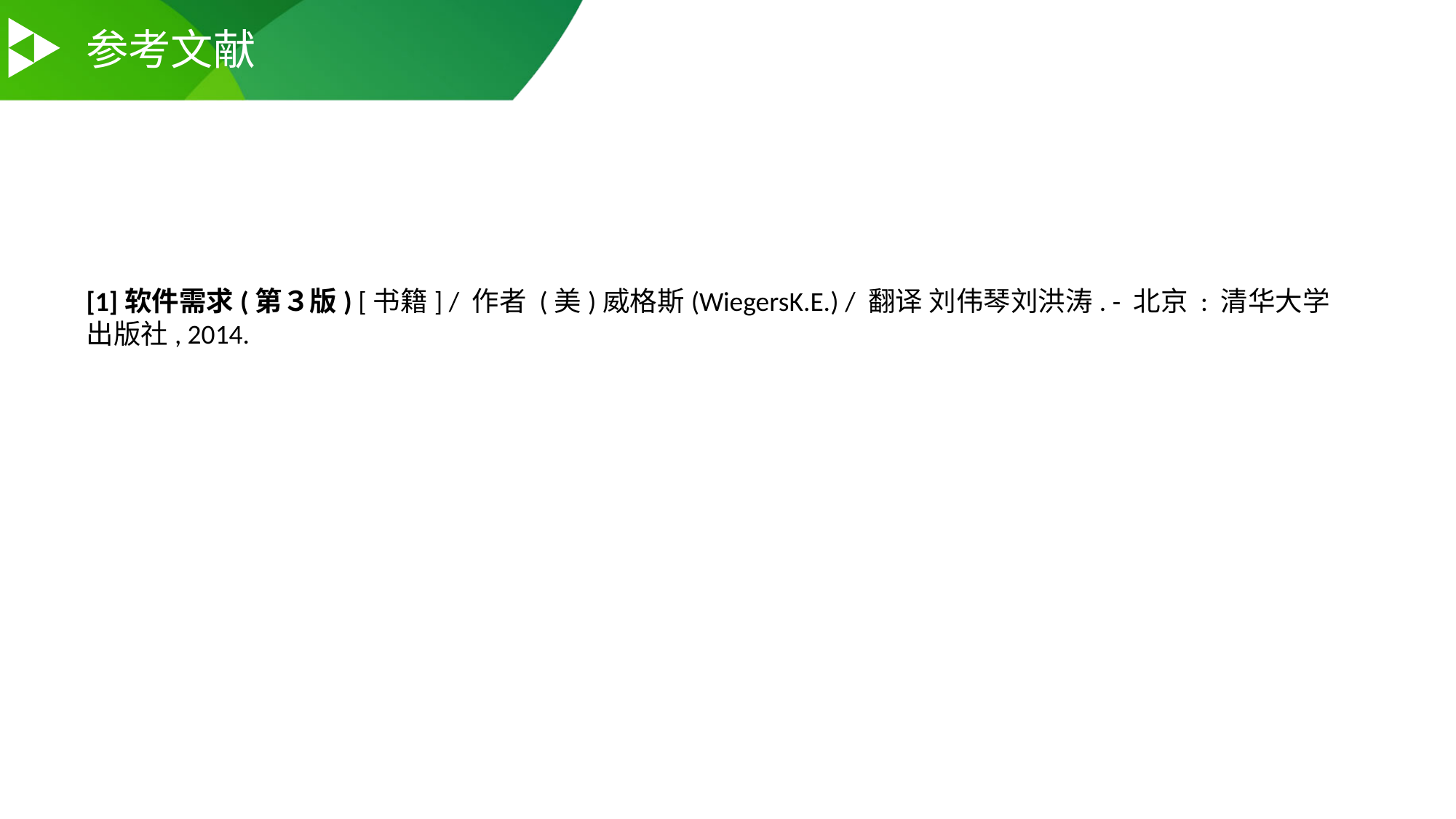

参考文献
[1]软件需求(第３版) [书籍] / 作者 (美)威格斯(WiegersK.E.) / 翻译 刘伟琴刘洪涛. - 北京 : 清华大学出版社, 2014.